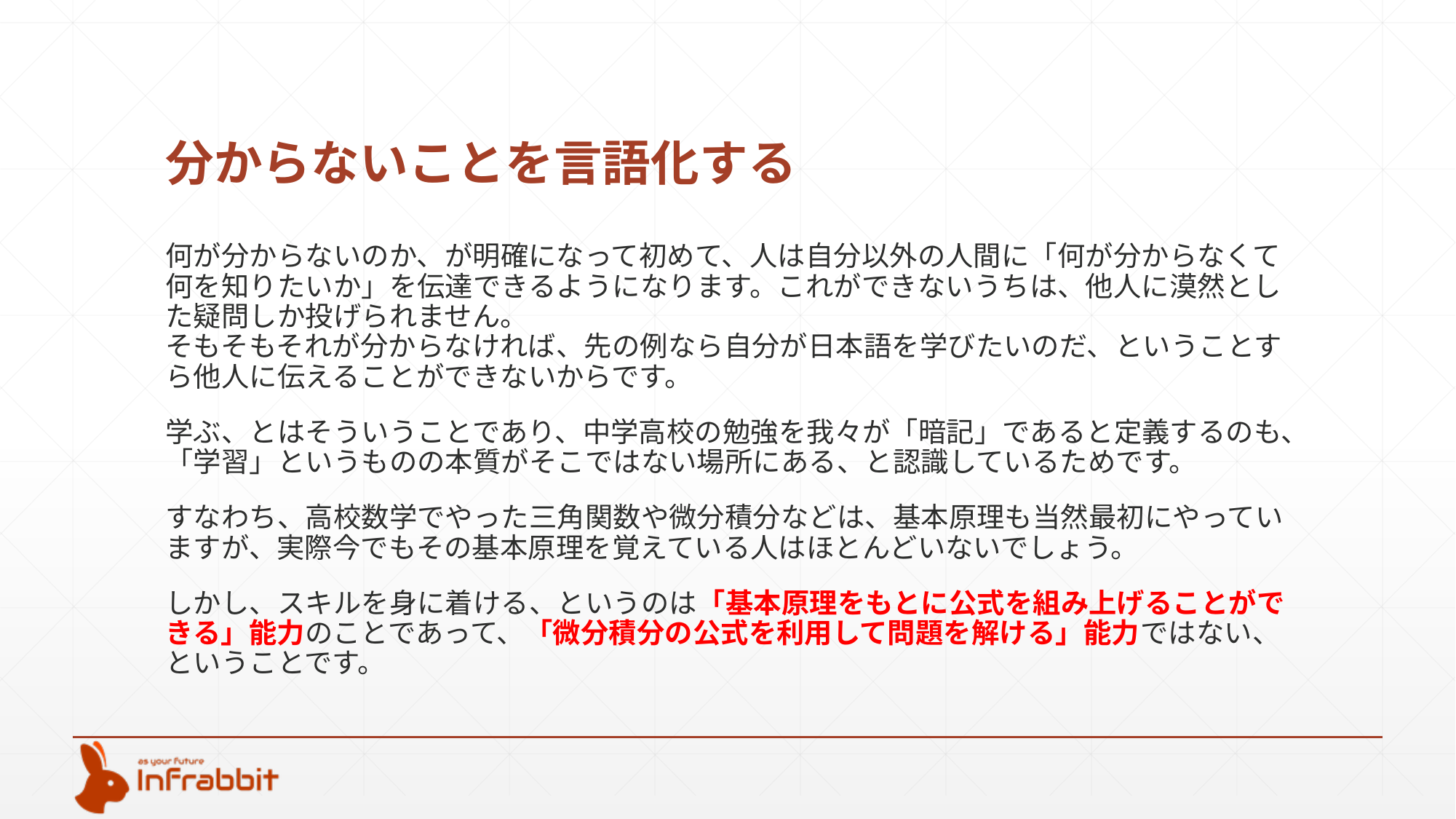

# 分からないことを言語化する
何が分からないのか、が明確になって初めて、人は自分以外の人間に「何が分からなくて何を知りたいか」を伝達できるようになります。これができないうちは、他人に漠然とした疑問しか投げられません。
そもそもそれが分からなければ、先の例なら自分が日本語を学びたいのだ、ということすら他人に伝えることができないからです。
学ぶ、とはそういうことであり、中学高校の勉強を我々が「暗記」であると定義するのも、「学習」というものの本質がそこではない場所にある、と認識しているためです。
すなわち、高校数学でやった三角関数や微分積分などは、基本原理も当然最初にやっていますが、実際今でもその基本原理を覚えている人はほとんどいないでしょう。
しかし、スキルを身に着ける、というのは「基本原理をもとに公式を組み上げることができる」能力のことであって、「微分積分の公式を利用して問題を解ける」能力ではない、ということです。